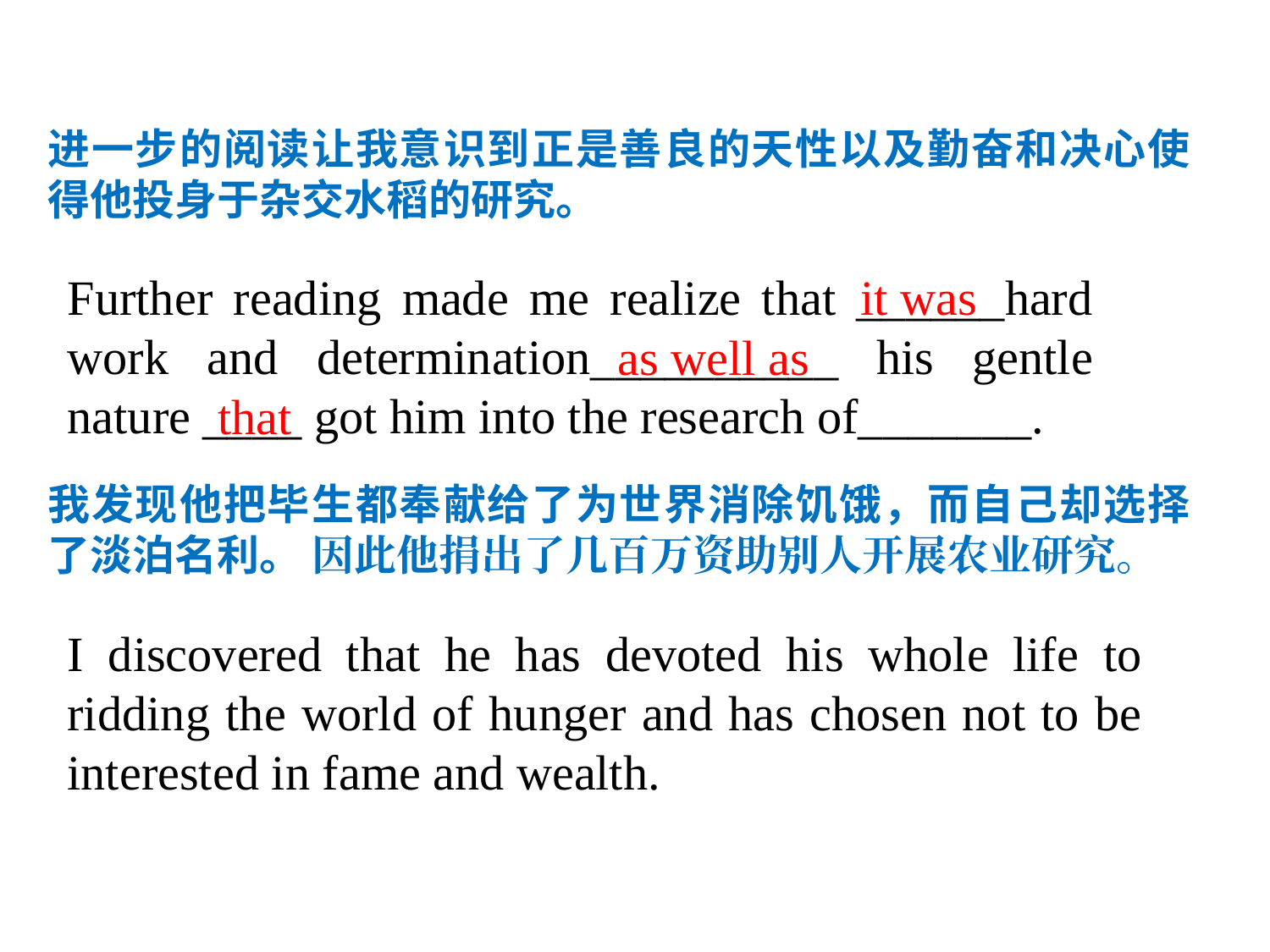

进一步的阅读让我意识到正是善良的天性以及勤奋和决心使得他投身于杂交水稻的研究。

我发现他把毕生都奉献给了为世界消除饥饿，而自己却选择了淡泊名利。 因此他捐出了几百万资助别人开展农业研究。
Further reading made me realize that ______hard work and determination__________ his gentle nature ____ got him into the research of_______.
it was
as well as
that
I discovered that he has devoted his whole life to ridding the world of hunger and has chosen not to be interested in fame and wealth.